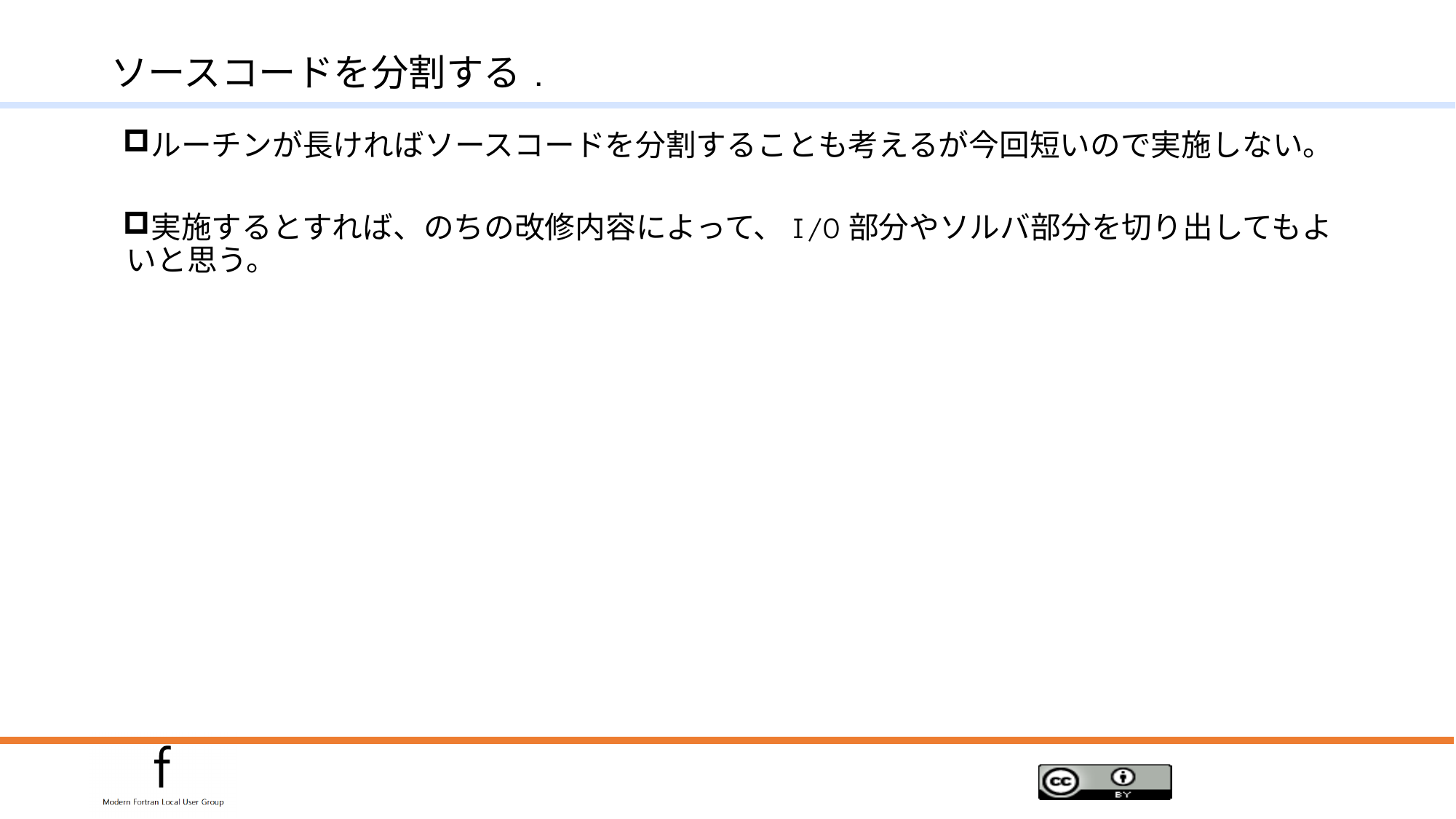

# ソースコードを分割する.
ルーチンが長ければソースコードを分割することも考えるが今回短いので実施しない。

実施するとすれば、のちの改修内容によって、I/O部分やソルバ部分を切り出してもよいと思う。